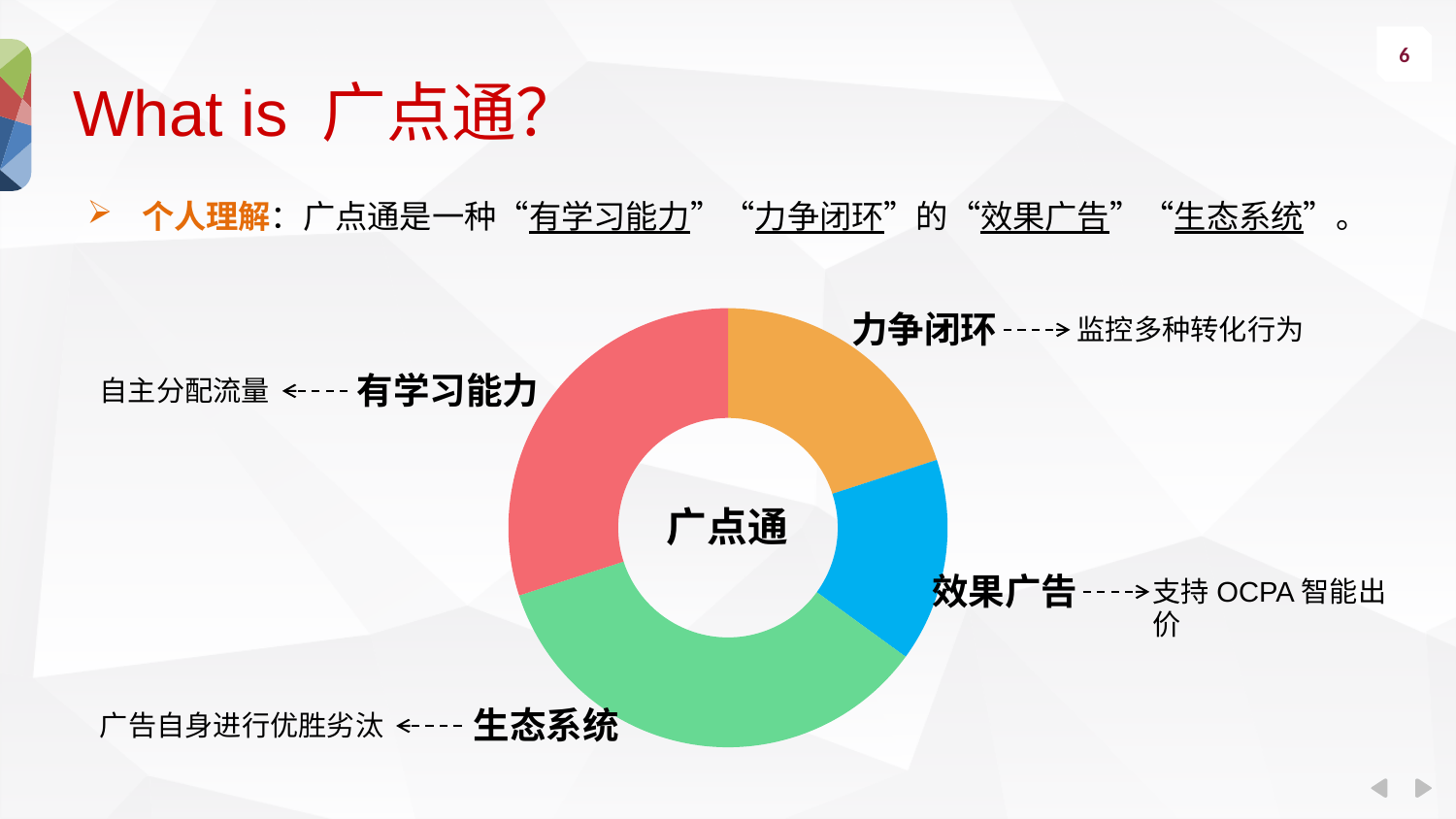

What is 广点通？
个人理解：广点通是一种“有学习能力”“力争闭环”的“效果广告”“生态系统”。

### Chart

| Category |  |
|---|---|
力争闭环
监控多种转化行为
有学习能力
自主分配流量
广点通
效果广告
支持OCPA智能出价
生态系统
广告自身进行优胜劣汰